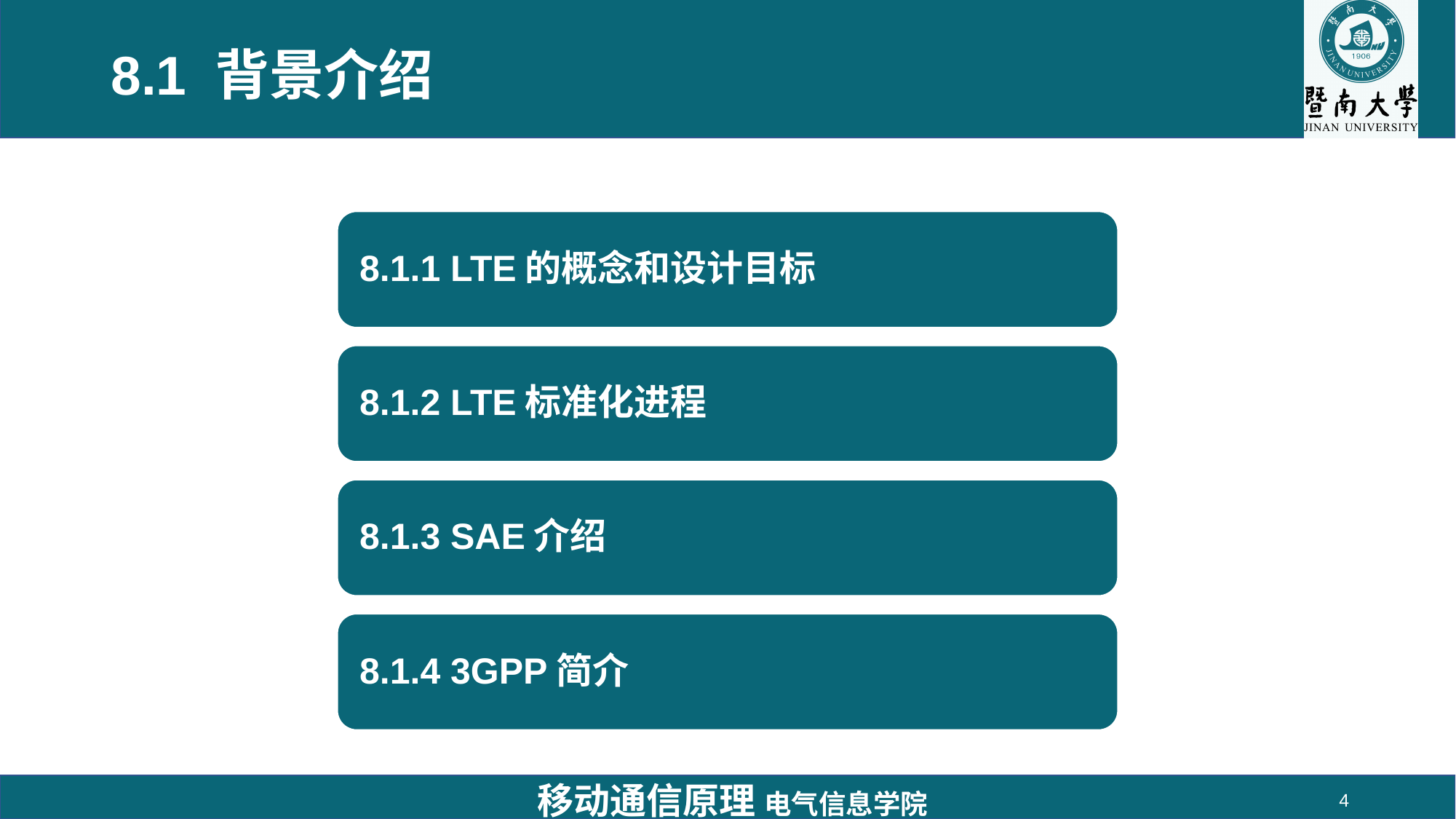

# 8.1 背景介绍
8.1.1 LTE的概念和设计目标
8.1.2 LTE标准化进程
8.1.3 SAE介绍
8.1.4 3GPP简介
移动通信原理 电气信息学院
4